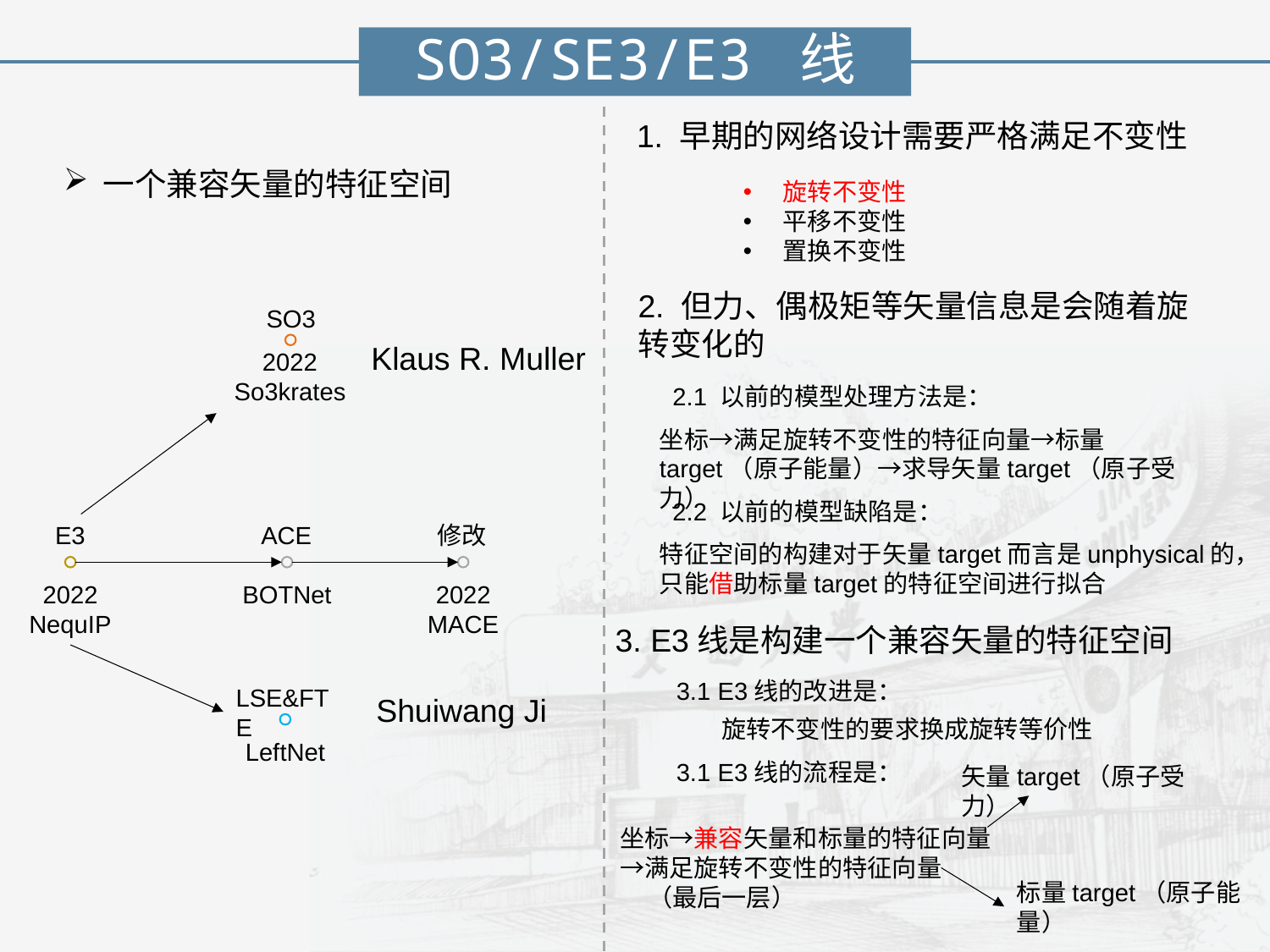

SO3/SE3/E3 线
1. 早期的网络设计需要严格满足不变性
一个兼容矢量的特征空间
旋转不变性
平移不变性
置换不变性
2. 但力、偶极矩等矢量信息是会随着旋转变化的
SO3
Klaus R. Muller

2022 So3krates
2.1 以前的模型处理方法是：
坐标→满足旋转不变性的特征向量→标量target（原子能量）→求导矢量target（原子受力）
2.2 以前的模型缺陷是：
E3
ACE
修改
特征空间的构建对于矢量target而言是unphysical的，只能借助标量target的特征空间进行拟合

2022 NequIP
BOTNet
2022
MACE
3. E3线是构建一个兼容矢量的特征空间
3.1 E3线的改进是：
LSE&FTE
Shuiwang Ji
旋转不变性的要求换成旋转等价性

LeftNet
3.1 E3线的流程是：
矢量target（原子受力）
坐标→兼容矢量和标量的特征向量→满足旋转不变性的特征向量
    （最后一层）
标量target（原子能量）